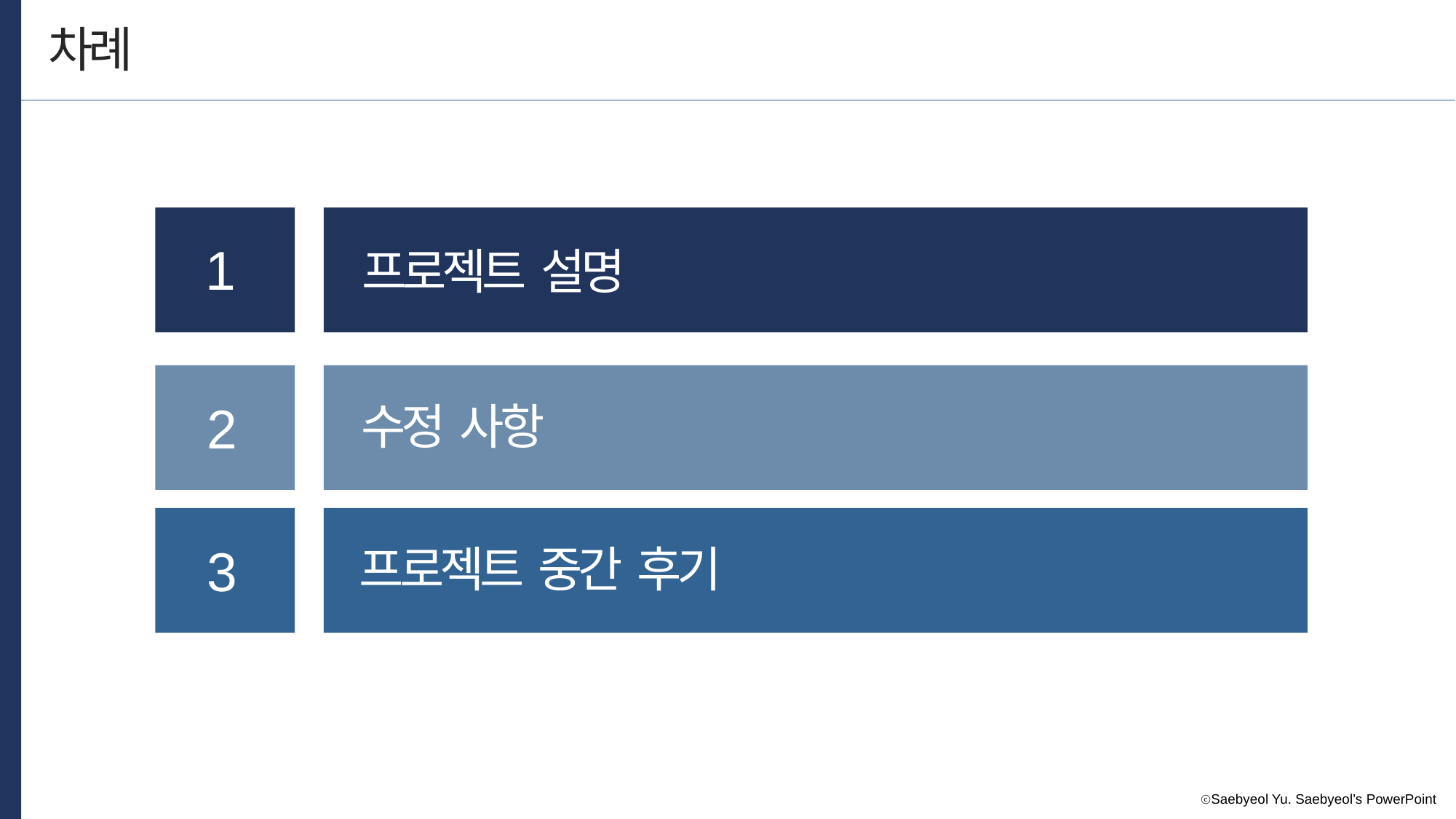

차례

1
프로젝트  설명

2
수정  사항

3
프로젝트  중간  후기